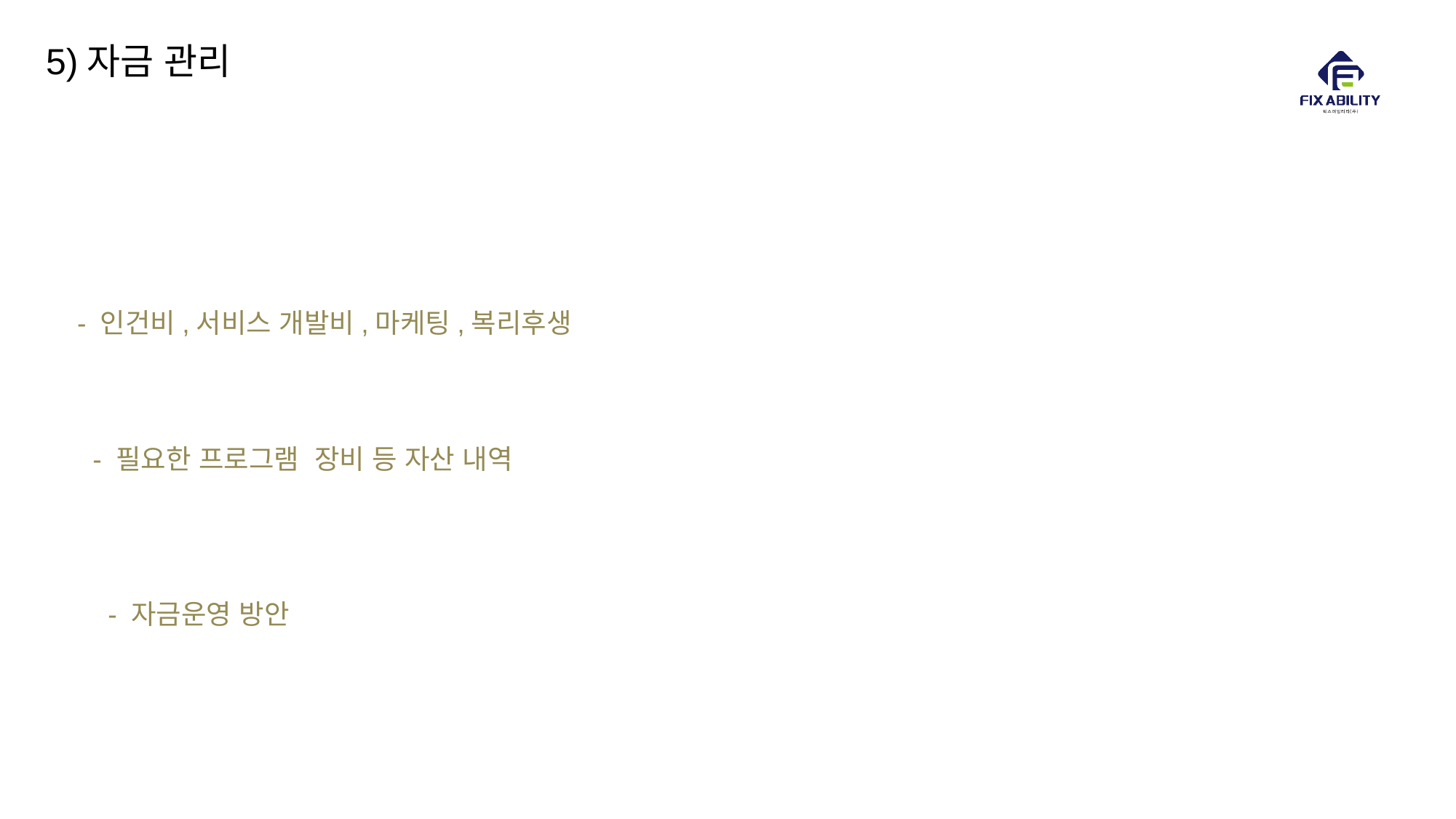

5)자금 관리
- 인건비,서비스 개발비,마케팅,복리후생
- 필요한 프로그램  장비 등 자산 내역
- 자금운영 방안